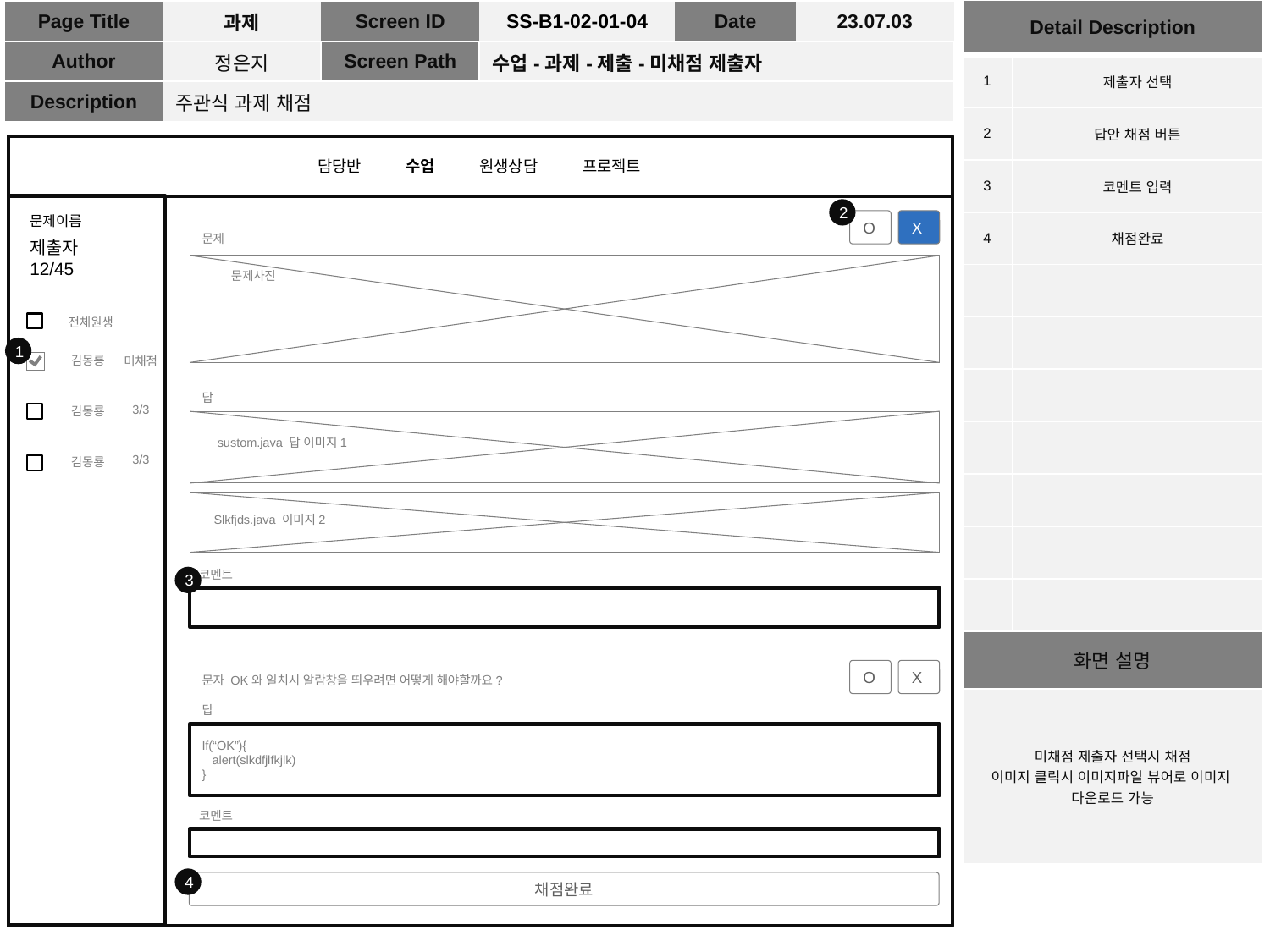

| Detail Description |  |
| --- | --- |
| 1 | 제출자 선택 |
| 2 | 답안 채점 버튼 |
| 3 | 코멘트 입력 |
| 4 | 채점완료 |
|  |  |
|  |  |
|  |  |
|  |  |
|  |  |
|  |  |
|  |  |
| 화면 설명 |  |
| 미채점 제출자 선택시 채점 이미지 클릭시 이미지파일 뷰어로 이미지 다운로드 가능 |  |
| Page Title | 과제 | Screen ID | SS-B1-02-01-04 | Date | 23.07.03 |
| --- | --- | --- | --- | --- | --- |
| Author | 정은지 | Screen Path | 수업-과제-제출-미채점 제출자 |  |  |
| Description | 주관식 과제 채점 |  |  |  |  |

담당반          수업          원생상담          프로젝트

2
문제이름
O
X
문제
제출자
12/45

문제사진
전체원생

1
김몽룡
미채점

답
3/3
김몽룡

sustom.java 답 이미지1
3/3
김몽룡

Slkfjds.java 이미지2
코멘트
3

O
X
문자 OK와 일치시 알람창을 띄우려면 어떻게 해야할까요?
답

If(“OK”){
   alert(slkdfjlfkjlk)
}
코멘트

4
채점완료